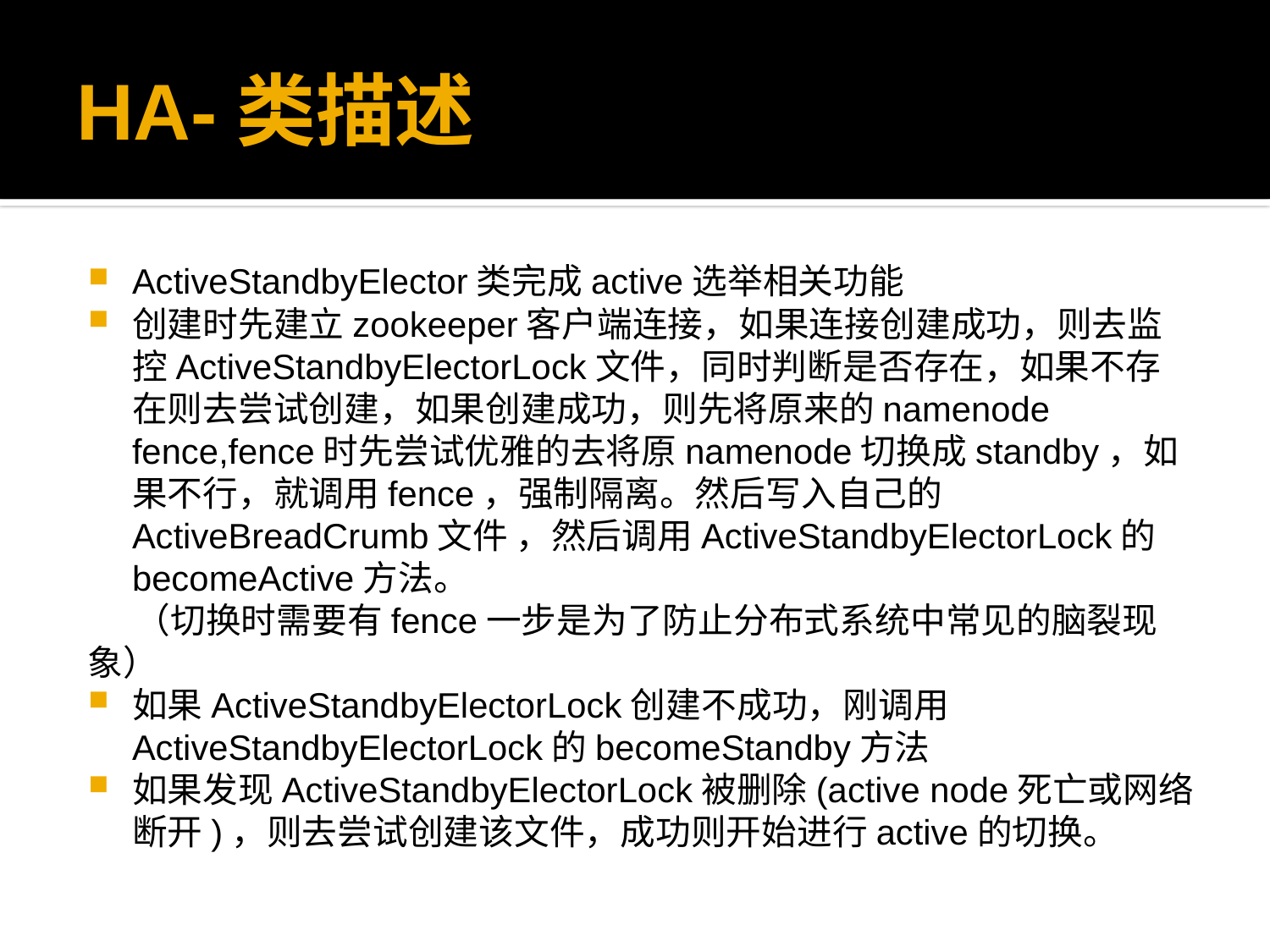

# HA-类描述
ActiveStandbyElector类完成active选举相关功能
创建时先建立zookeeper客户端连接，如果连接创建成功，则去监控ActiveStandbyElectorLock文件，同时判断是否存在，如果不存在则去尝试创建，如果创建成功，则先将原来的namenode fence,fence时先尝试优雅的去将原namenode切换成standby，如果不行，就调用fence，强制隔离。然后写入自己的ActiveBreadCrumb文件 ，然后调用ActiveStandbyElectorLock的becomeActive方法。
     （切换时需要有fence一步是为了防止分布式系统中常见的脑裂现象）
如果ActiveStandbyElectorLock创建不成功，刚调用ActiveStandbyElectorLock的becomeStandby方法
如果发现ActiveStandbyElectorLock被删除(active node死亡或网络断开)，则去尝试创建该文件，成功则开始进行active的切换。